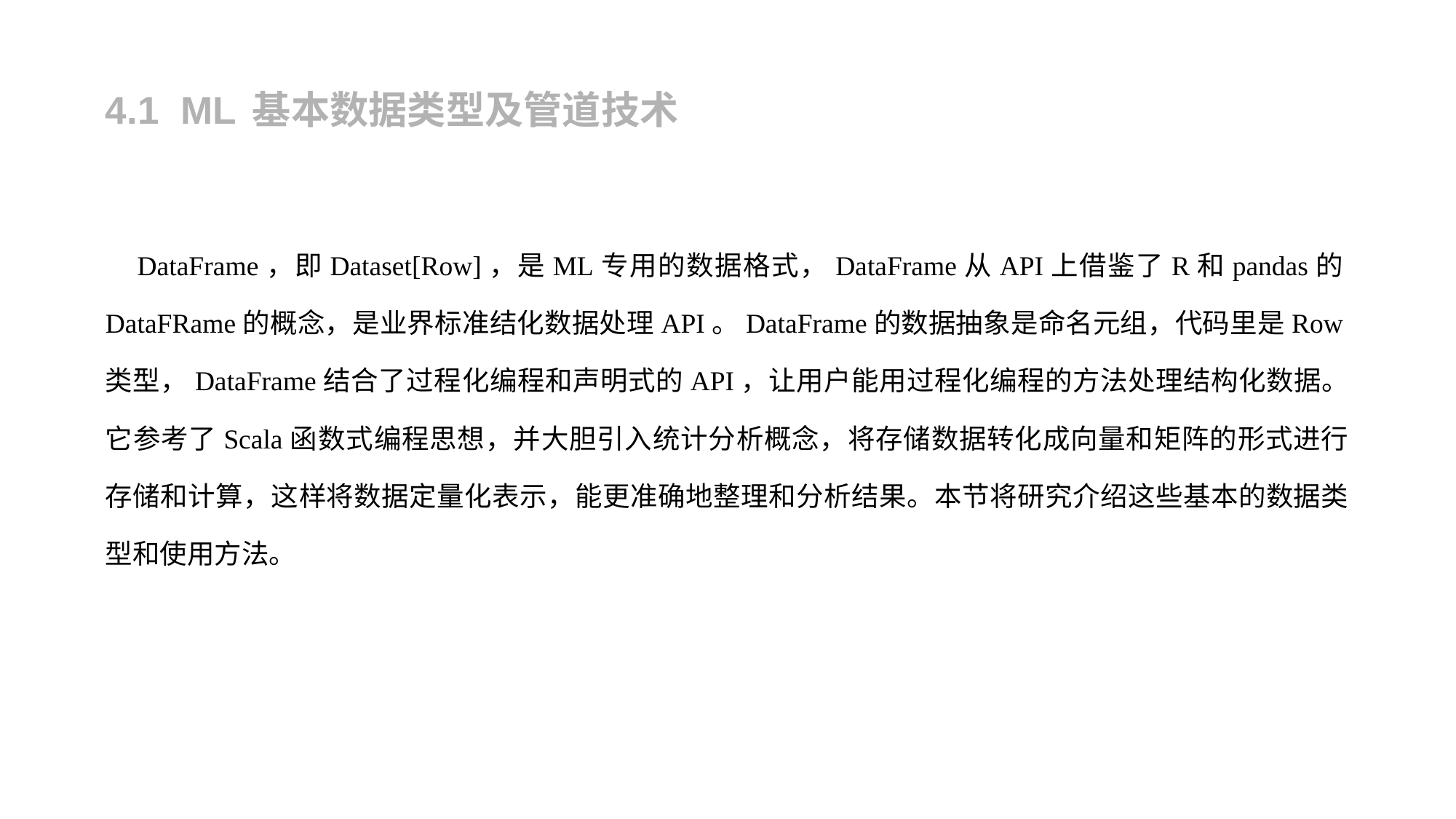

# 4.1  ML基本数据类型及管道技术
DataFrame，即Dataset[Row]，是ML专用的数据格式，DataFrame从API上借鉴了R和pandas的DataFRame的概念，是业界标准结化数据处理API。DataFrame的数据抽象是命名元组，代码里是Row类型，DataFrame结合了过程化编程和声明式的API，让用户能用过程化编程的方法处理结构化数据。它参考了Scala函数式编程思想，并大胆引入统计分析概念，将存储数据转化成向量和矩阵的形式进行存储和计算，这样将数据定量化表示，能更准确地整理和分析结果。本节将研究介绍这些基本的数据类型和使用方法。